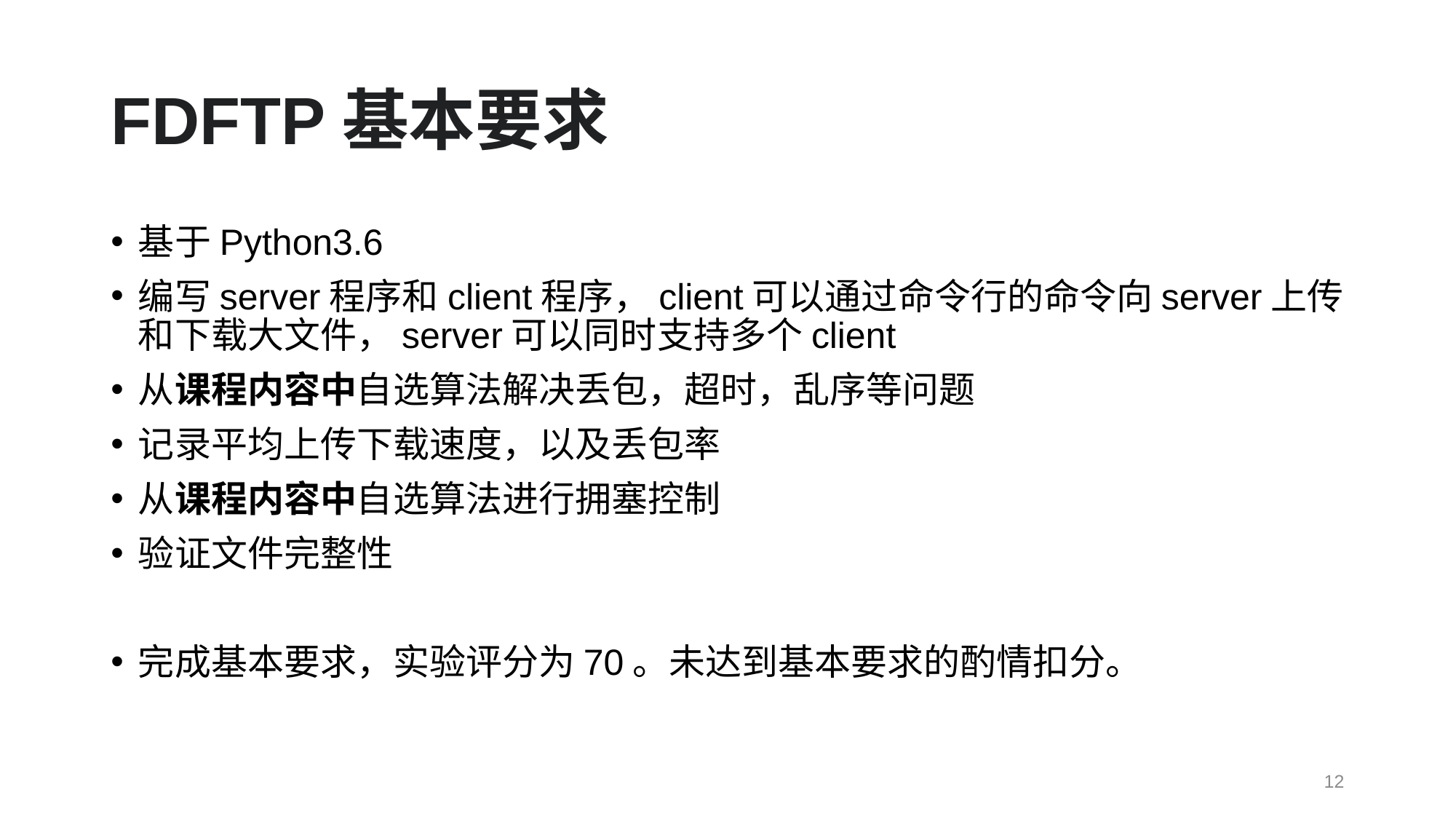

# FDFTP基本要求
基于Python3.6
编写server程序和client程序，client可以通过命令行的命令向server上传和下载大文件，server可以同时支持多个client
从课程内容中自选算法解决丢包，超时，乱序等问题
记录平均上传下载速度，以及丢包率
从课程内容中自选算法进行拥塞控制
验证文件完整性

完成基本要求，实验评分为70。未达到基本要求的酌情扣分。
12